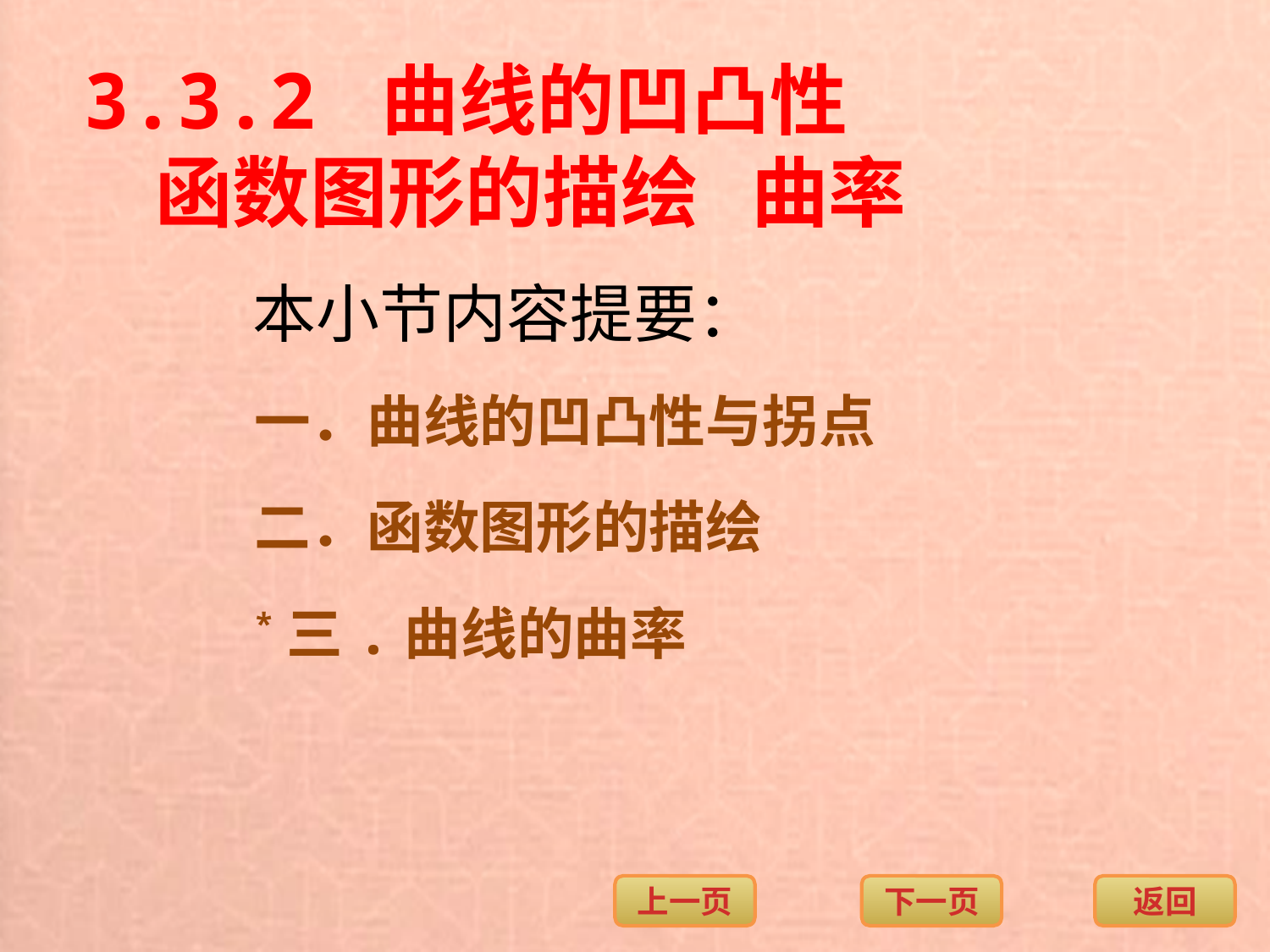

3.3.2 曲线的凹凸性
   函数图形的描绘   曲率
本小节内容提要：
一．曲线的凹凸性与拐点
二．函数图形的描绘
*三.曲线的曲率